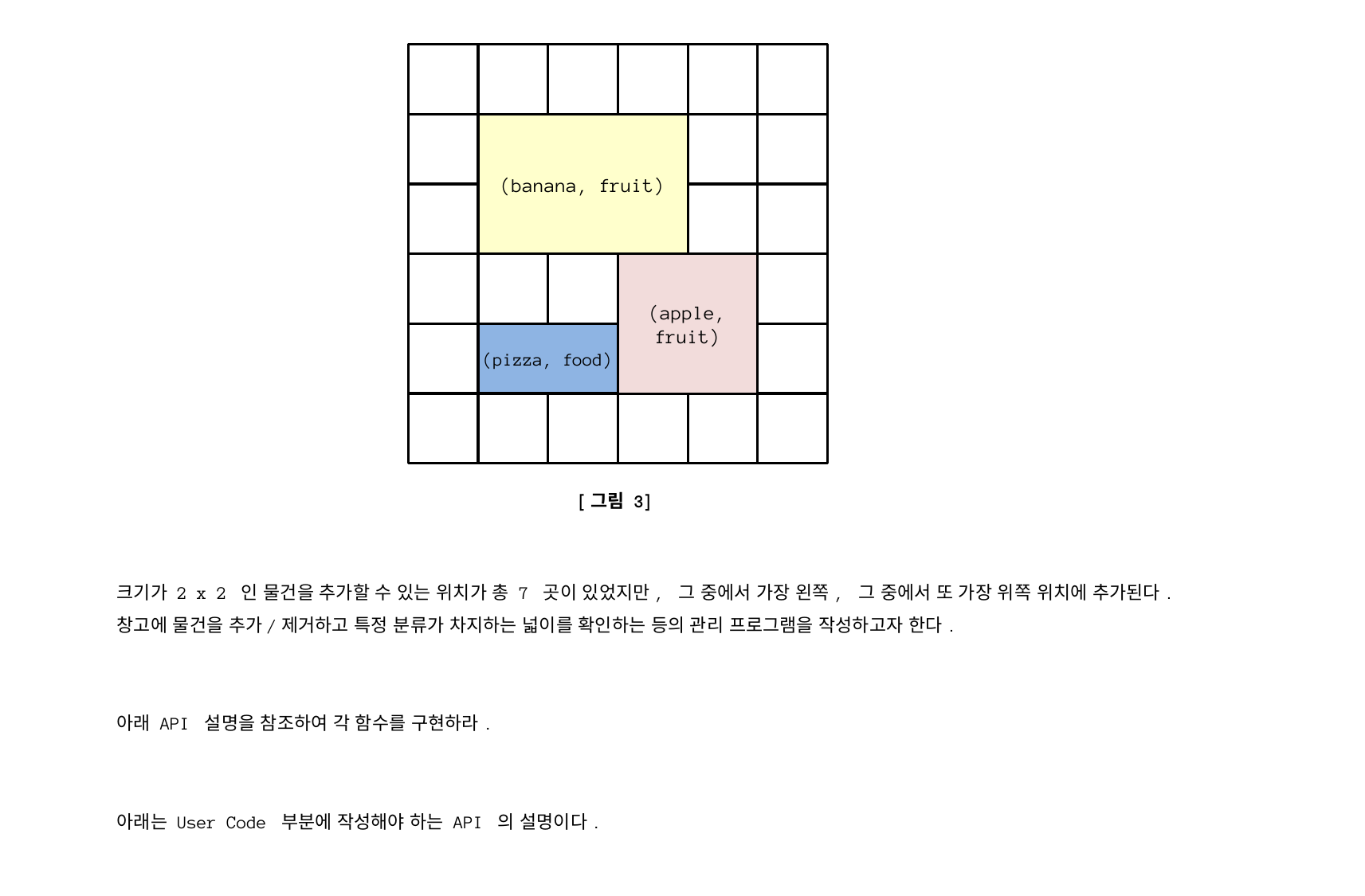

(banana, fruit)

(pizza, food)

(apple, fruit)
[그림 3]
크기가 2 x 2 인 물건을 추가할 수 있는 위치가 총 7 곳이 있었지만, 그 중에서 가장 왼쪽, 그 중에서 또 가장 위쪽 위치에 추가된다.
창고에 물건을 추가/제거하고 특정 분류가 차지하는 넓이를 확인하는 등의 관리 프로그램을 작성하고자 한다.

아래 API 설명을 참조하여 각 함수를 구현하라.

아래는 User Code 부분에 작성해야 하는 API 의 설명이다.